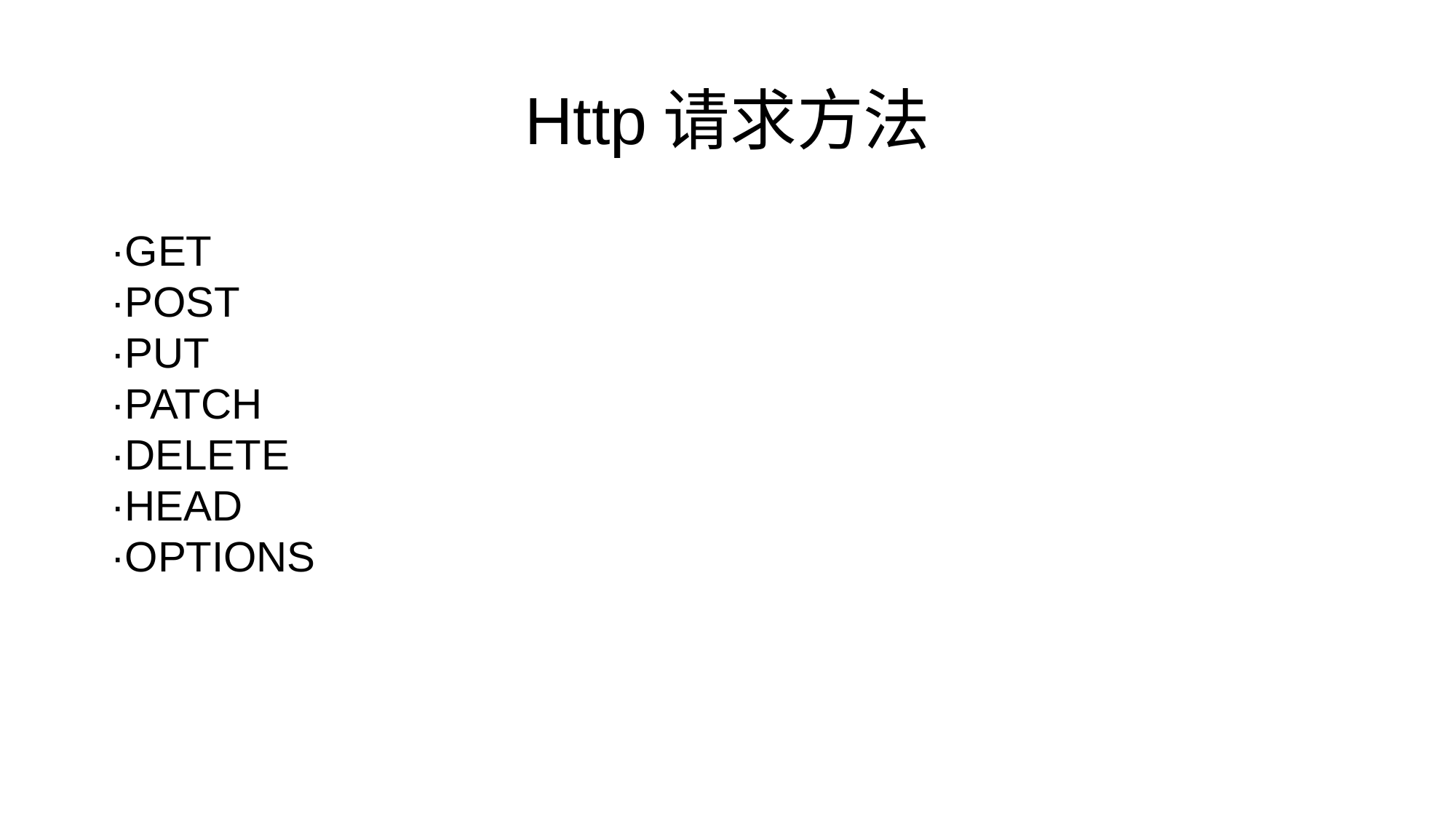

# Http请求方法
·GET
·POST
·PUT
·PATCH
·DELETE
·HEAD
·OPTIONS